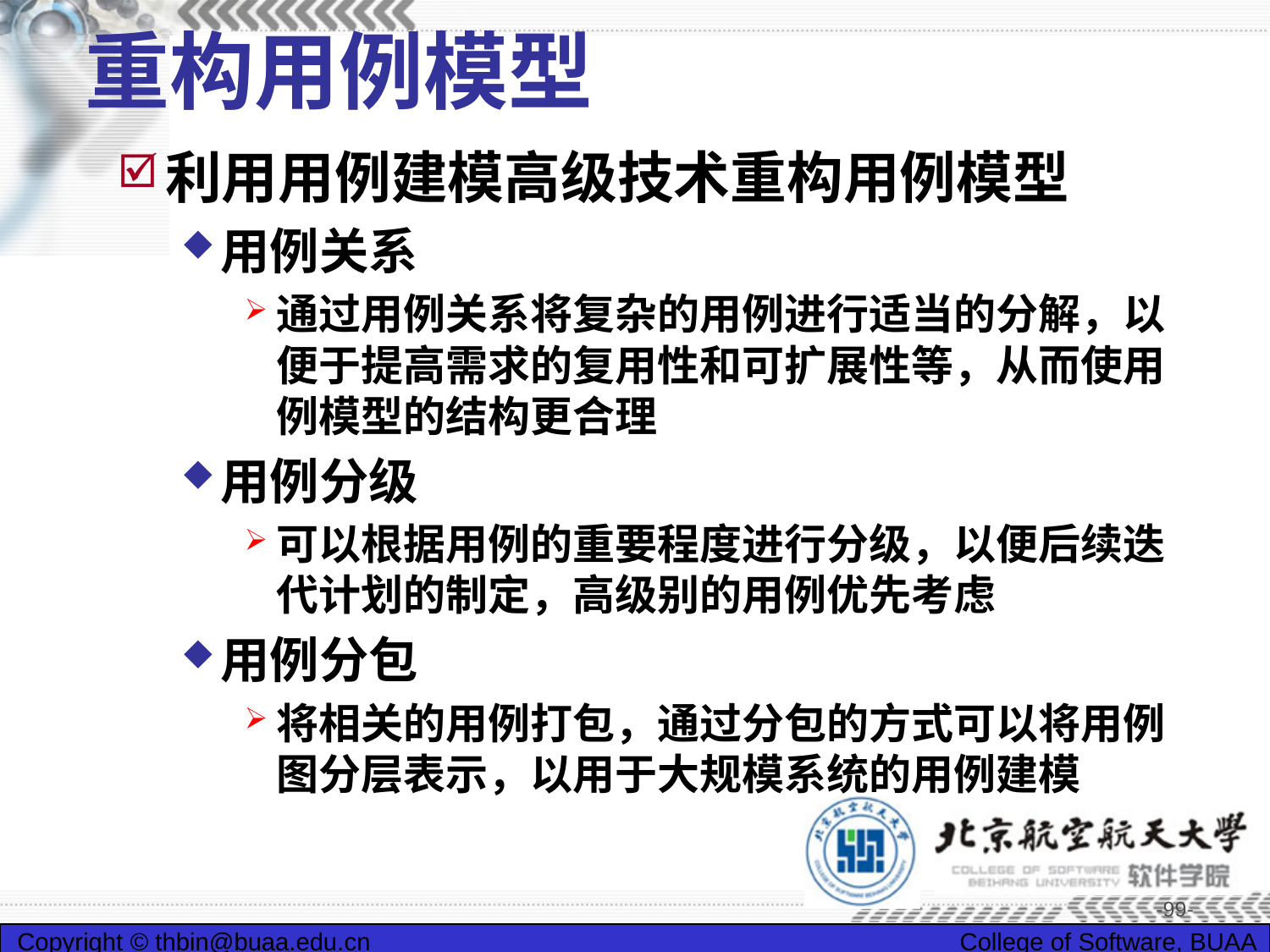

# 重构用例模型
利用用例建模高级技术重构用例模型
用例关系
通过用例关系将复杂的用例进行适当的分解，以便于提高需求的复用性和可扩展性等，从而使用例模型的结构更合理
用例分级
可以根据用例的重要程度进行分级，以便后续迭代计划的制定，高级别的用例优先考虑
用例分包
将相关的用例打包，通过分包的方式可以将用例图分层表示，以用于大规模系统的用例建模
-99-